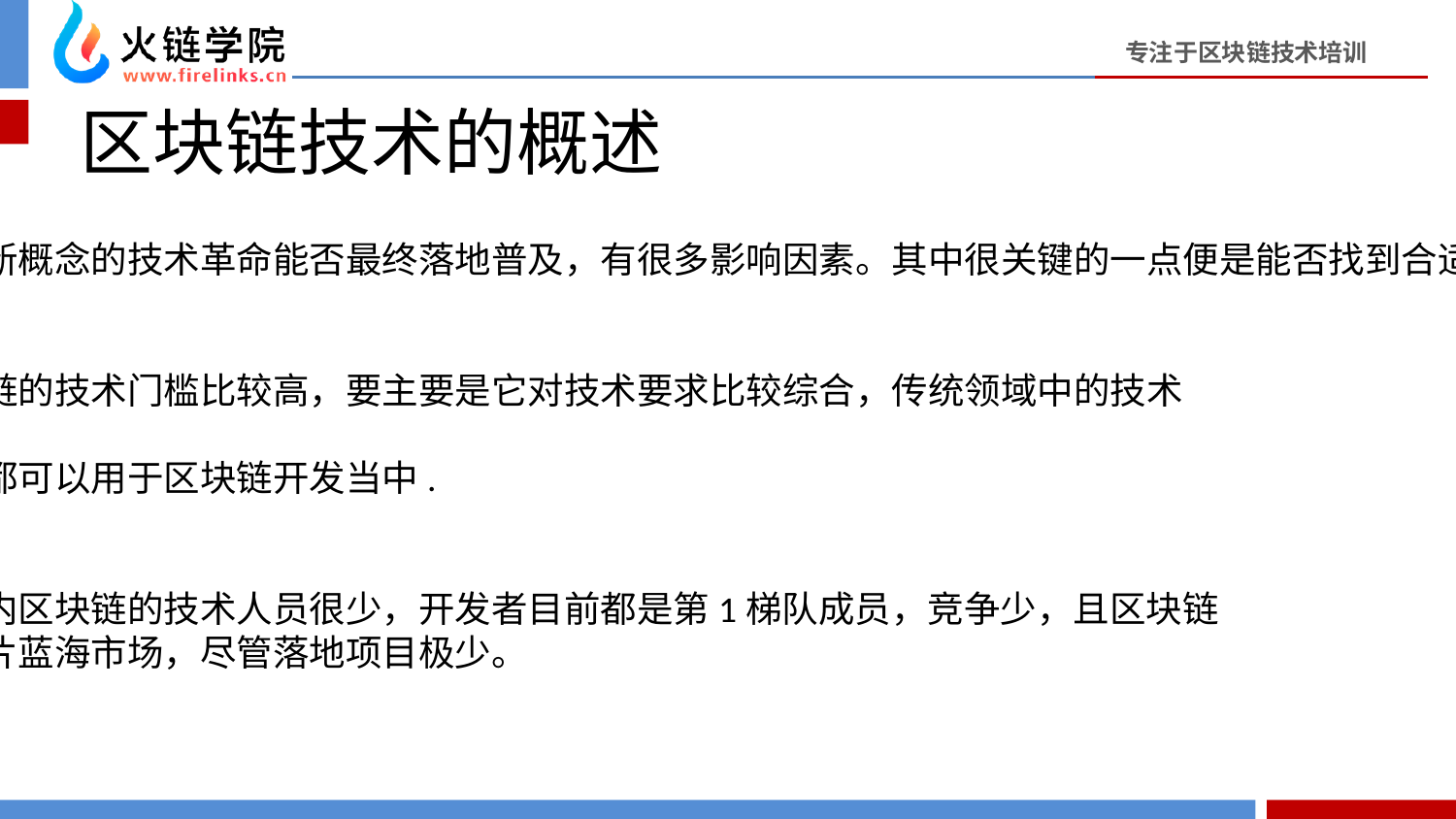

# 区块链技术的概述
一项新概念的技术革命能否最终落地普及，有很多影响因素。其中很关键的一点便是能否找到合适的应用场景。

区块链的技术门槛比较高，要主要是它对技术要求比较综合，传统领域中的技术

基本都可以用于区块链开发当中.

在国内区块链的技术人员很少，开发者目前都是第1梯队成员，竞争少，且区块链
是一片蓝海市场，尽管落地项目极少。

2